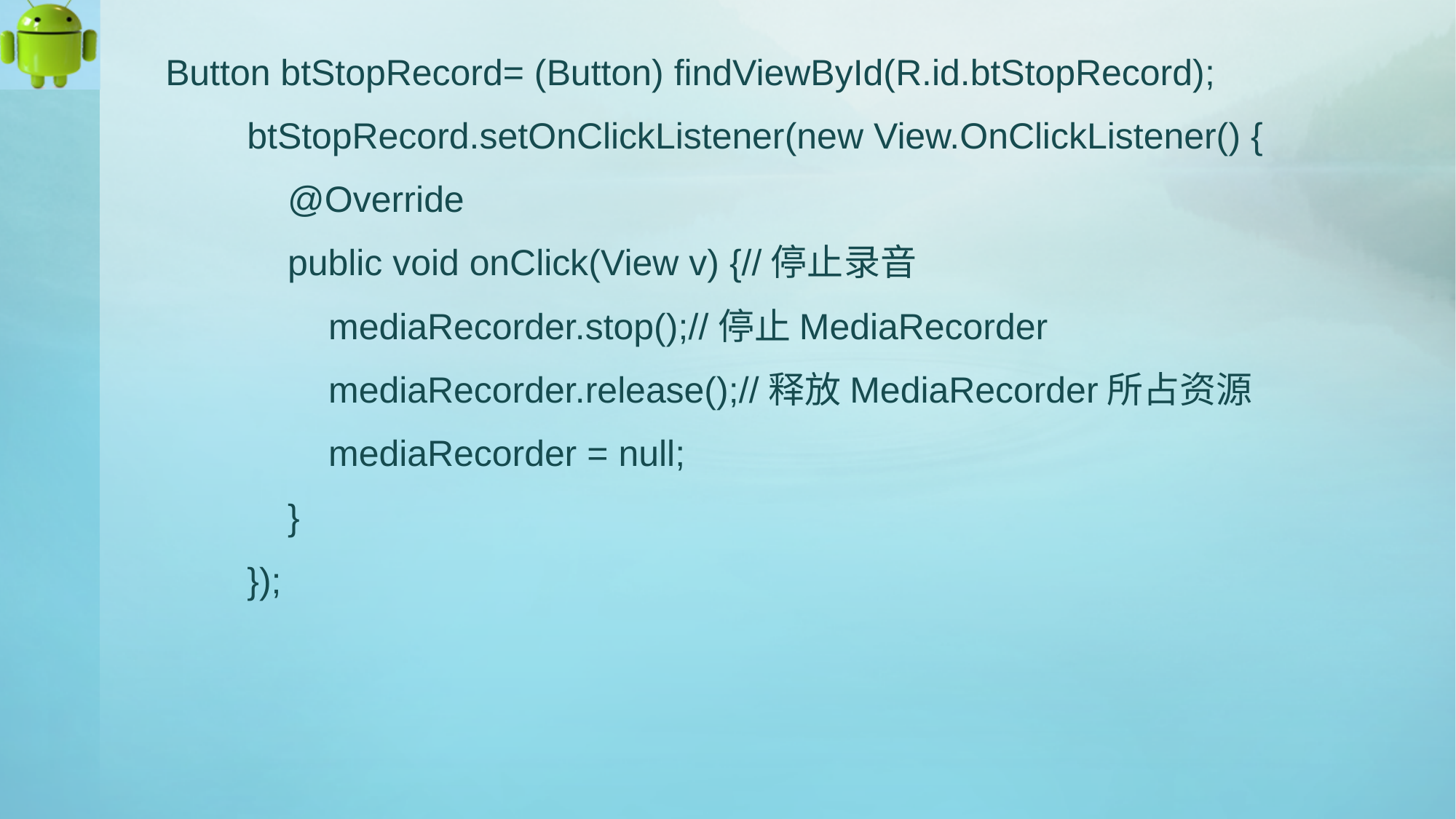

Button btStopRecord= (Button) findViewById(R.id.btStopRecord);
        btStopRecord.setOnClickListener(new View.OnClickListener() {
            @Override
            public void onClick(View v) {//停止录音
                mediaRecorder.stop();//停止MediaRecorder
                mediaRecorder.release();//释放MediaRecorder所占资源
                mediaRecorder = null;
            }
        });